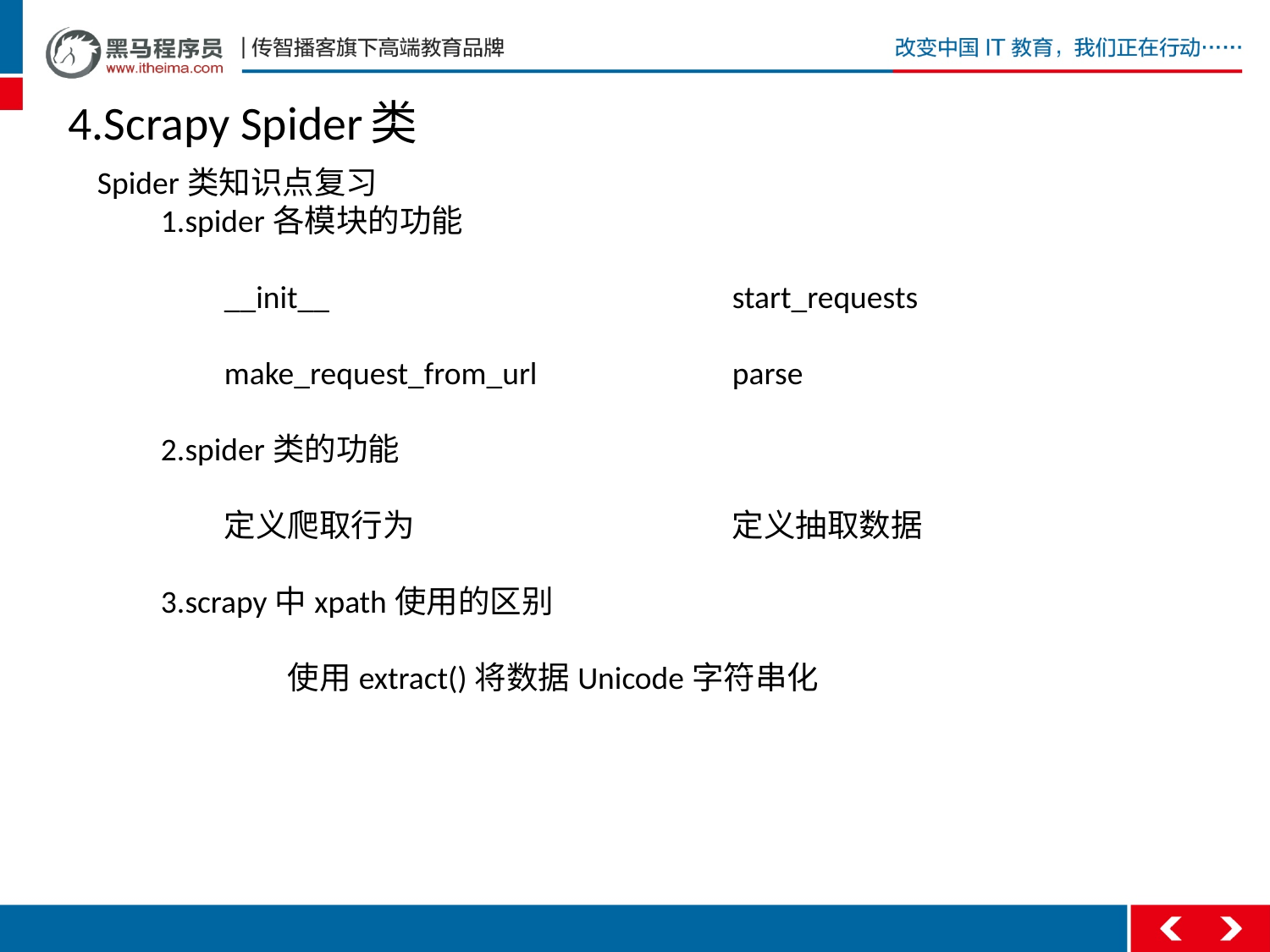

# 4.Scrapy Spider类
Spider类知识点复习
1.spider各模块的功能

	__init__				start_requests

	make_request_from_url		parse

2.spider类的功能

	定义爬取行为			定义抽取数据

3.scrapy中xpath使用的区别

	使用extract()将数据Unicode字符串化